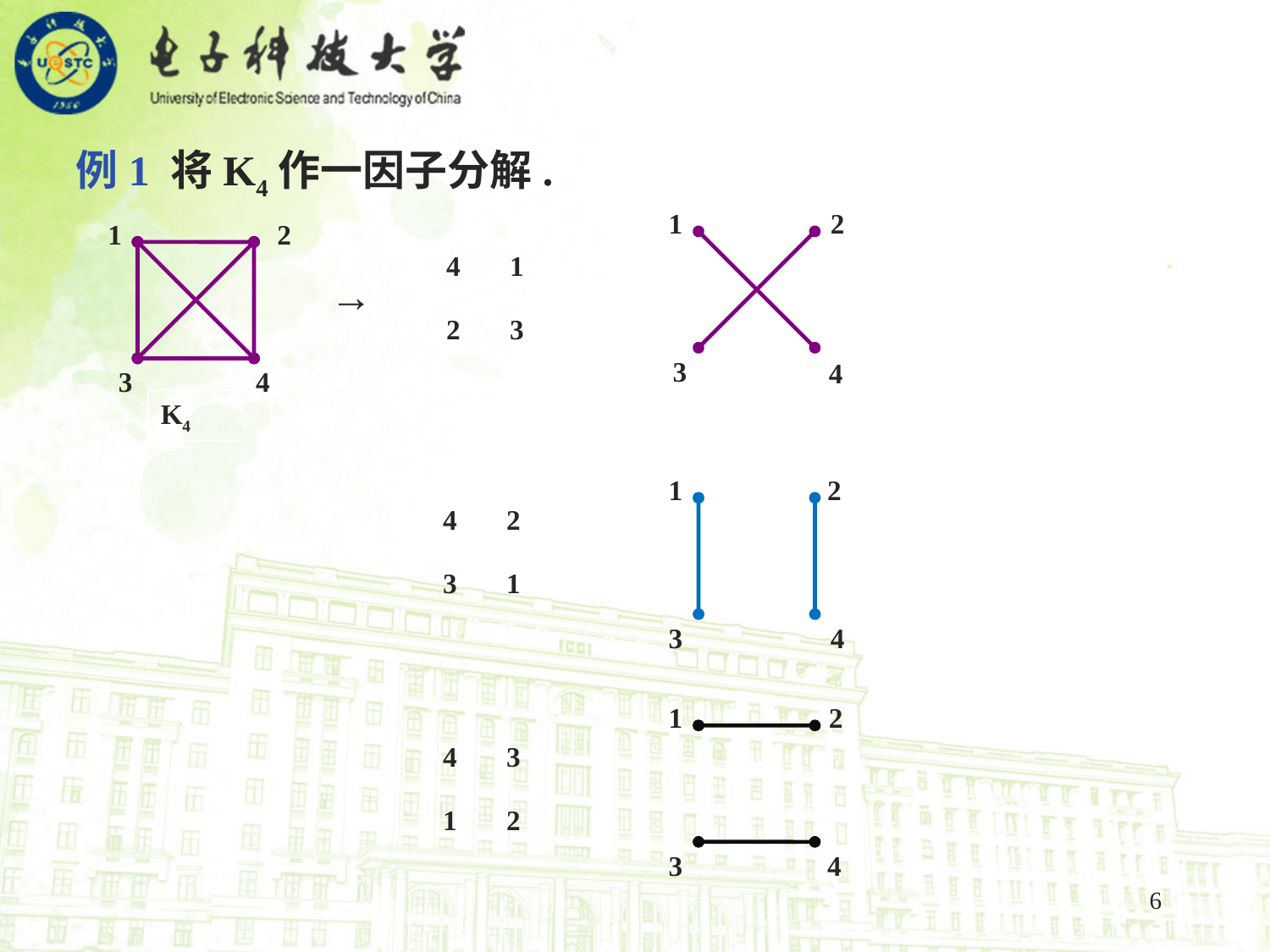

例1 将K4作一因子分解.
1
2

3
4
1
2

3

4
K4
4
1
2
3
→
1
2

3
4
4
2
3
1
1
2

3

4
4
3
1
2
6